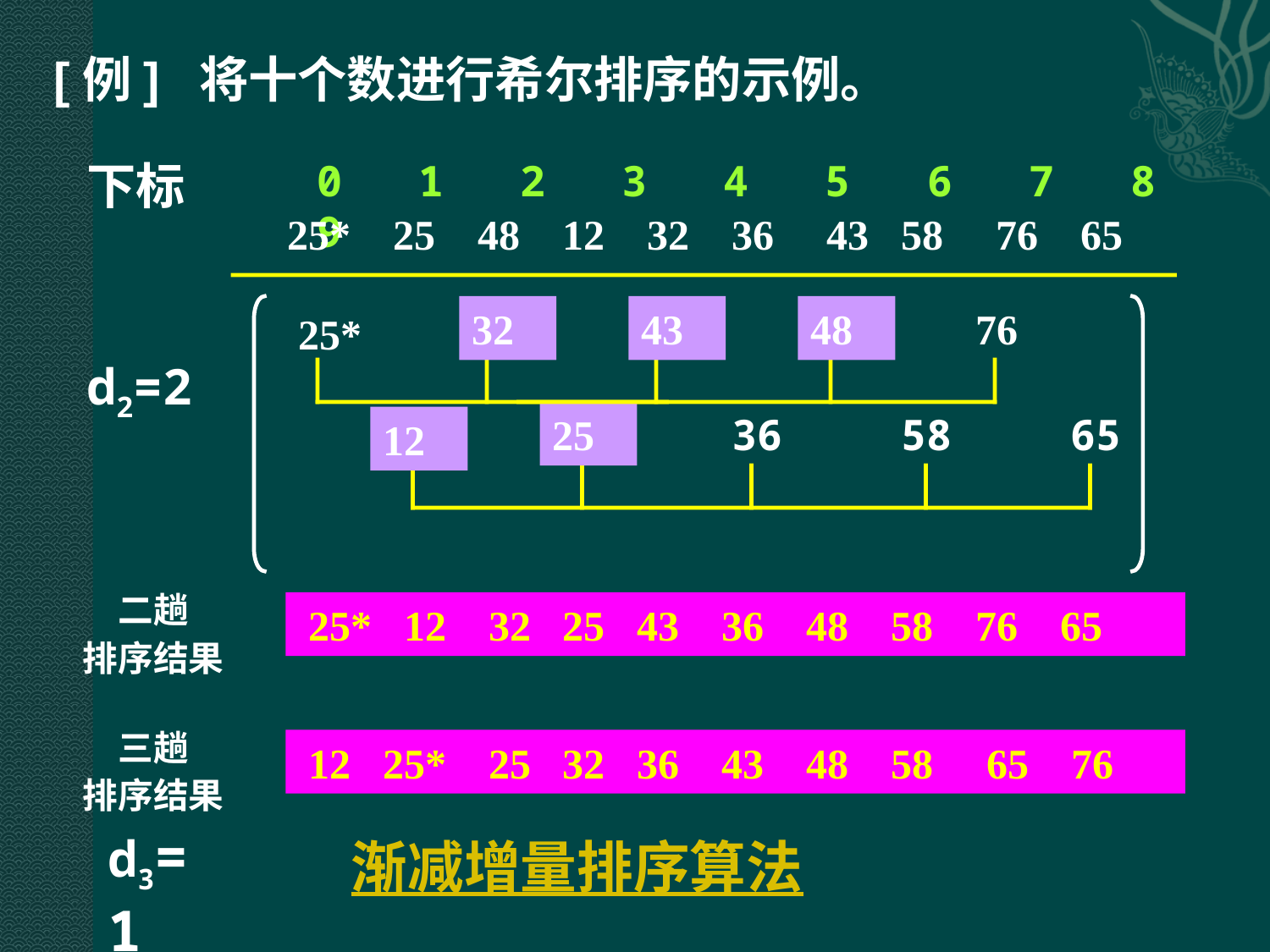

[例]  将十个数进行希尔排序的示例。

下标
  0   1   2   3   4   5   6   7   8   9
 25*    25    48    12    32    36     43   58     76    65

48
32
43
25*

76

d2=2
12
36
58
25

65

32
43
48
25
12

二趟
排序结果
 25*   12    32   25   43    36    48    58    76    65
三趟
排序结果
 12   25*    25   32   36    43    48    58     65    76
d3=1
渐减增量排序算法